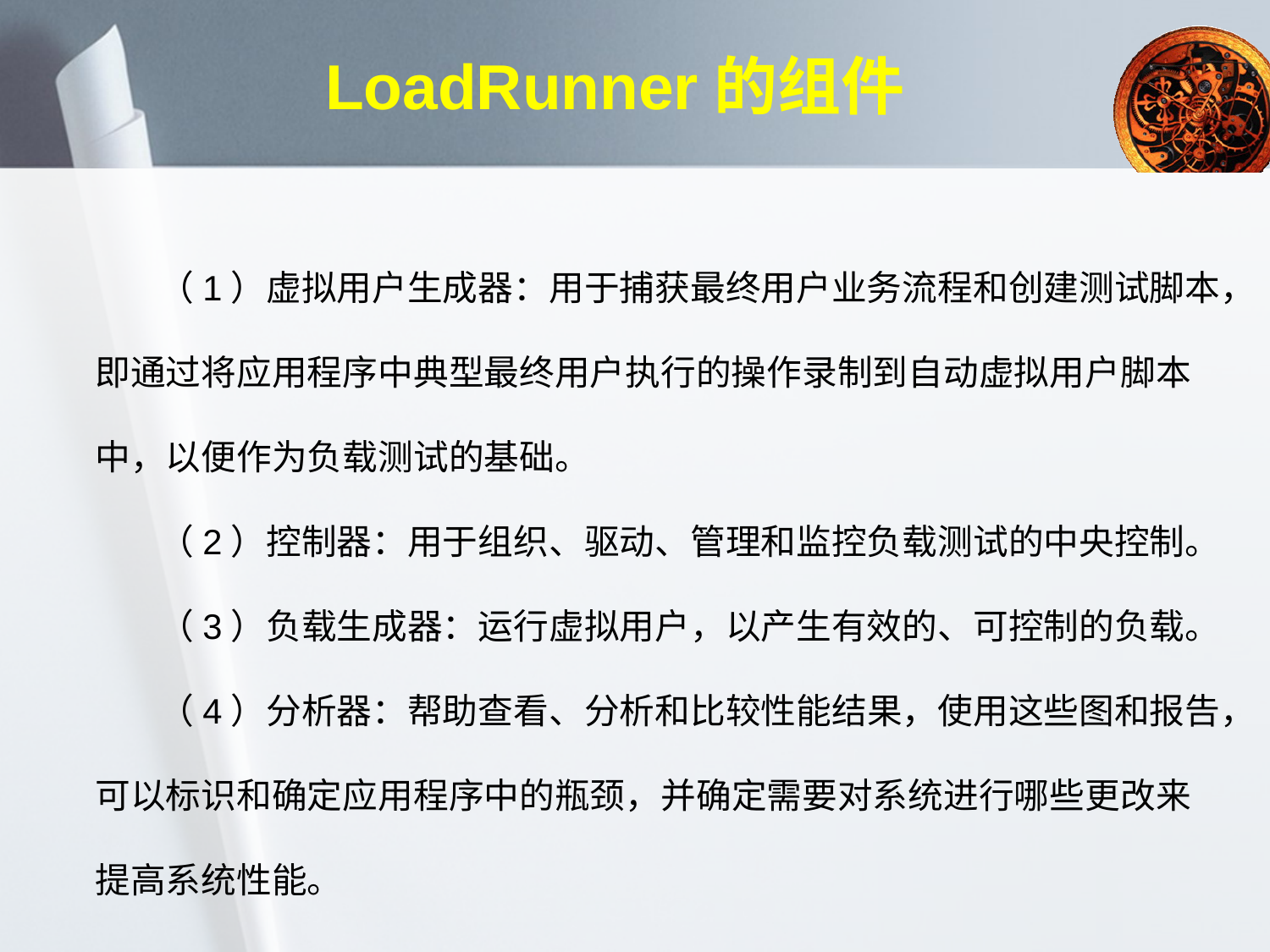

# LoadRunner的组件
（1）虚拟用户生成器：用于捕获最终用户业务流程和创建测试脚本，即通过将应用程序中典型最终用户执行的操作录制到自动虚拟用户脚本中，以便作为负载测试的基础。
（2）控制器：用于组织、驱动、管理和监控负载测试的中央控制。
（3）负载生成器：运行虚拟用户，以产生有效的、可控制的负载。
（4）分析器：帮助查看、分析和比较性能结果，使用这些图和报告，可以标识和确定应用程序中的瓶颈，并确定需要对系统进行哪些更改来提高系统性能。